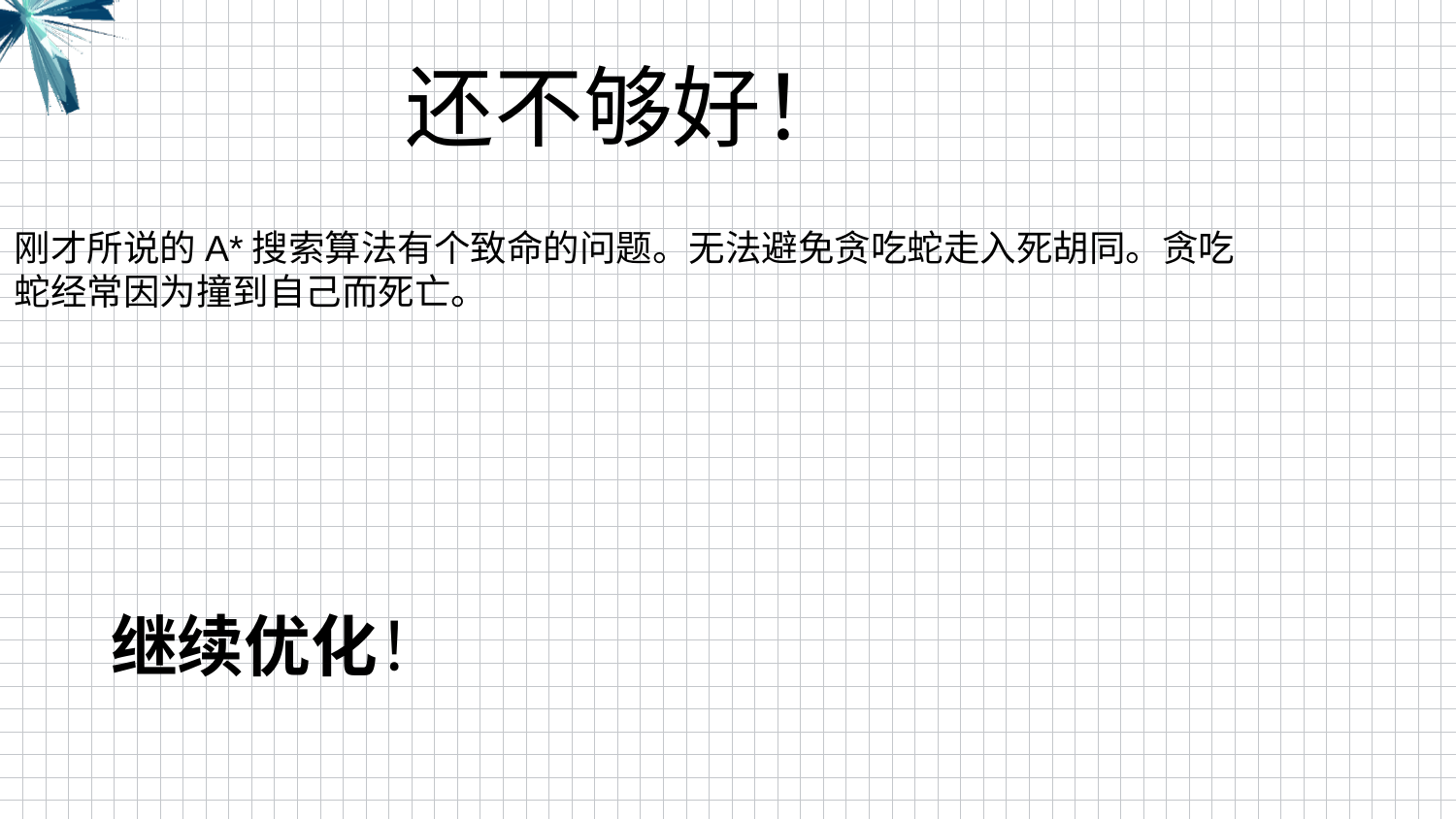

还不够好！
刚才所说的A*搜索算法有个致命的问题。无法避免贪吃蛇走入死胡同。贪吃蛇经常因为撞到自己而死亡。

继续优化！